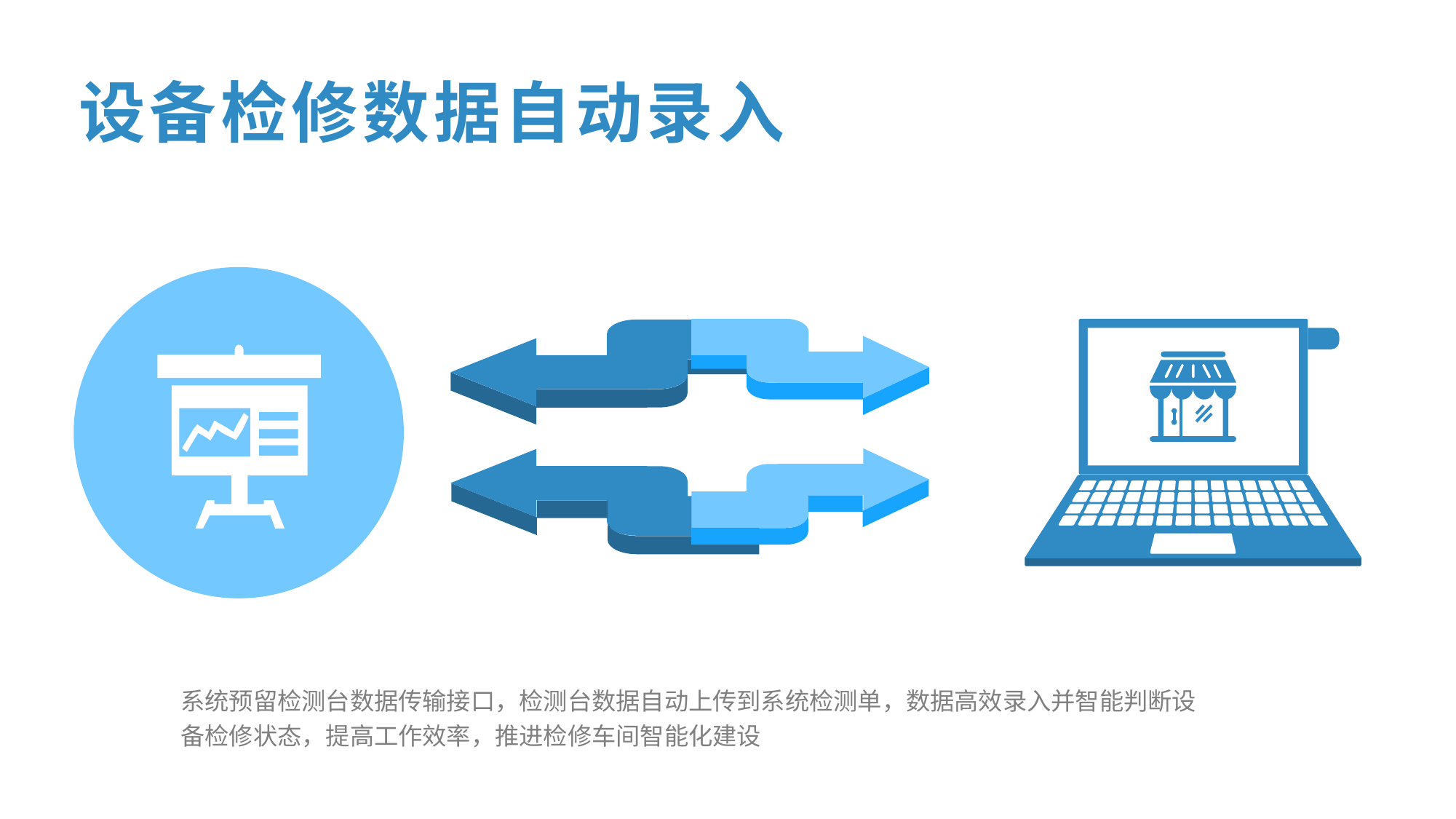

设备检修数据自动录入

系统预留检测台数据传输接口，检测台数据自动上传到系统检测单，数据高效录入并智能判断设备检修状态，提高工作效率，推进检修车间智能化建设